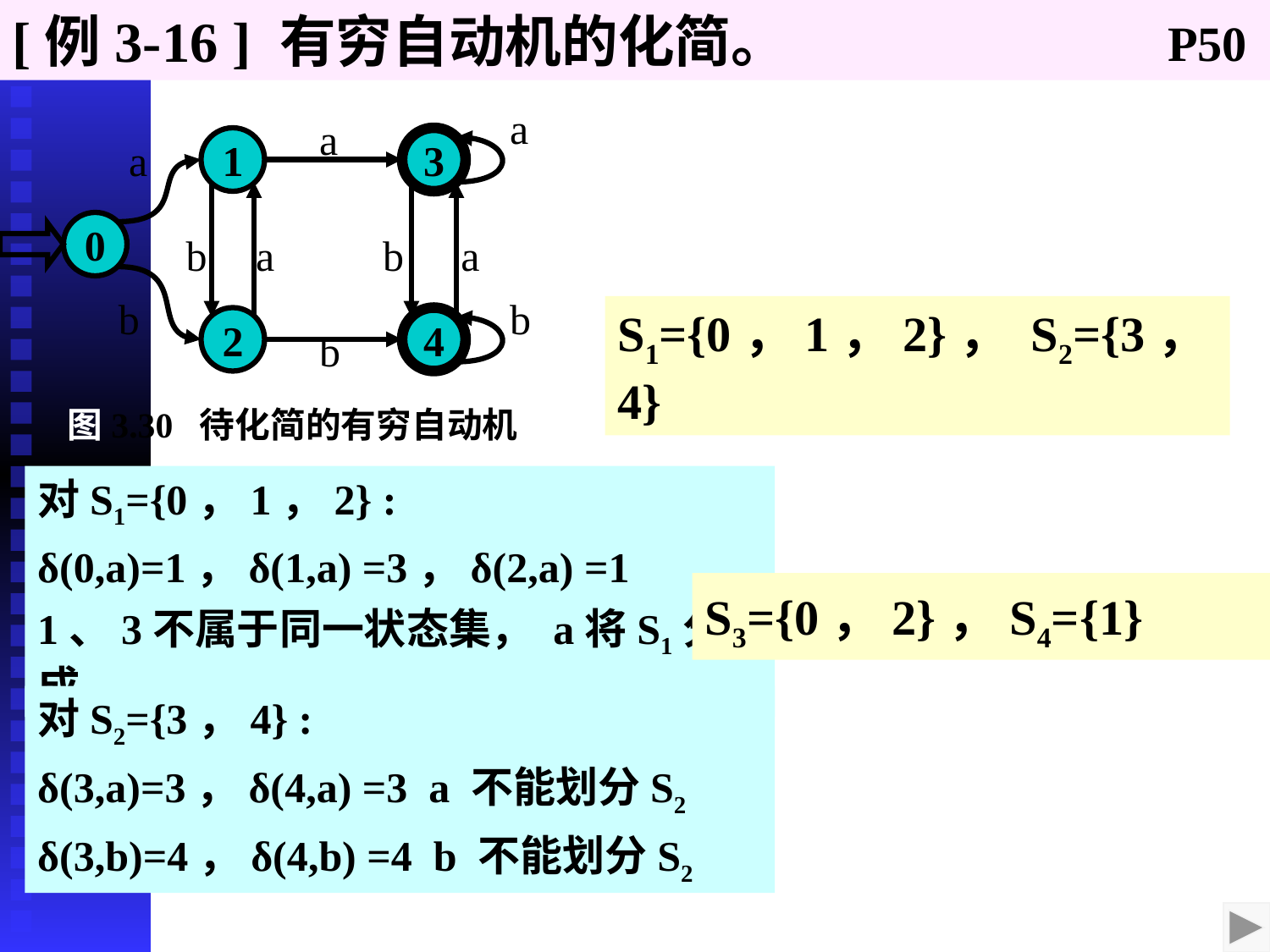

[例3-16 ] 有穷自动机的化简。
P50
a
a
a
1
3
0

b
a
b
a
b
b
2
4
b
S1={0，1，2}， S2={3，4}
图3.30  待化简的有穷自动机
对S1={0，1，2} :
δ(0,a)=1，δ(1,a) =3，δ(2,a) =1
1、3不属于同一状态集， a将S1分成
S3={0，2}，S4={1}
对S2={3，4} :
δ(3,a)=3，δ(4,a) =3  a 不能划分S2
δ(3,b)=4，δ(4,b) =4  b 不能划分S2
2020/10/7